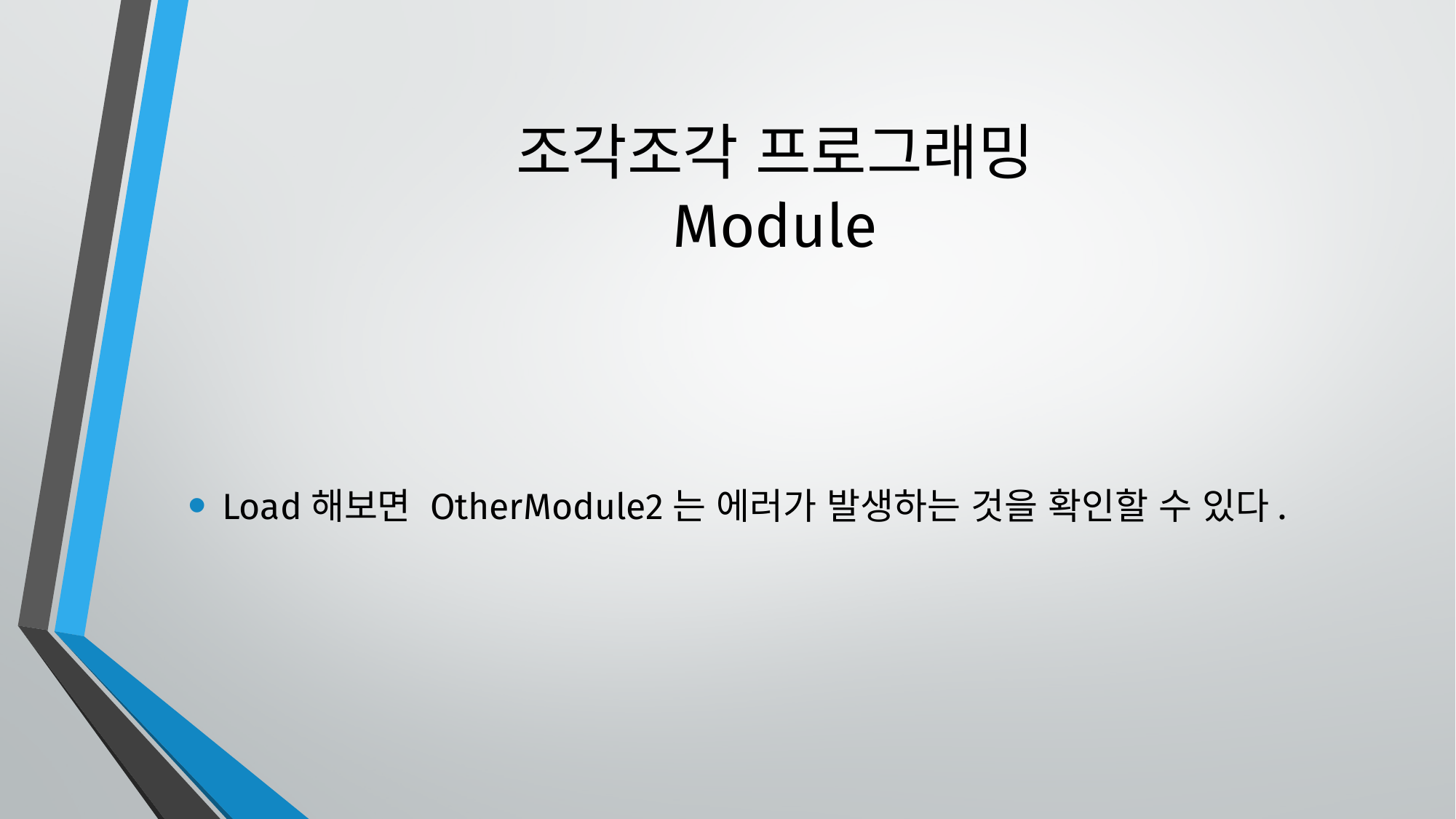

# 조각조각 프로그래밍 Module
Load해보면 OtherModule2는 에러가 발생하는 것을 확인할 수 있다.